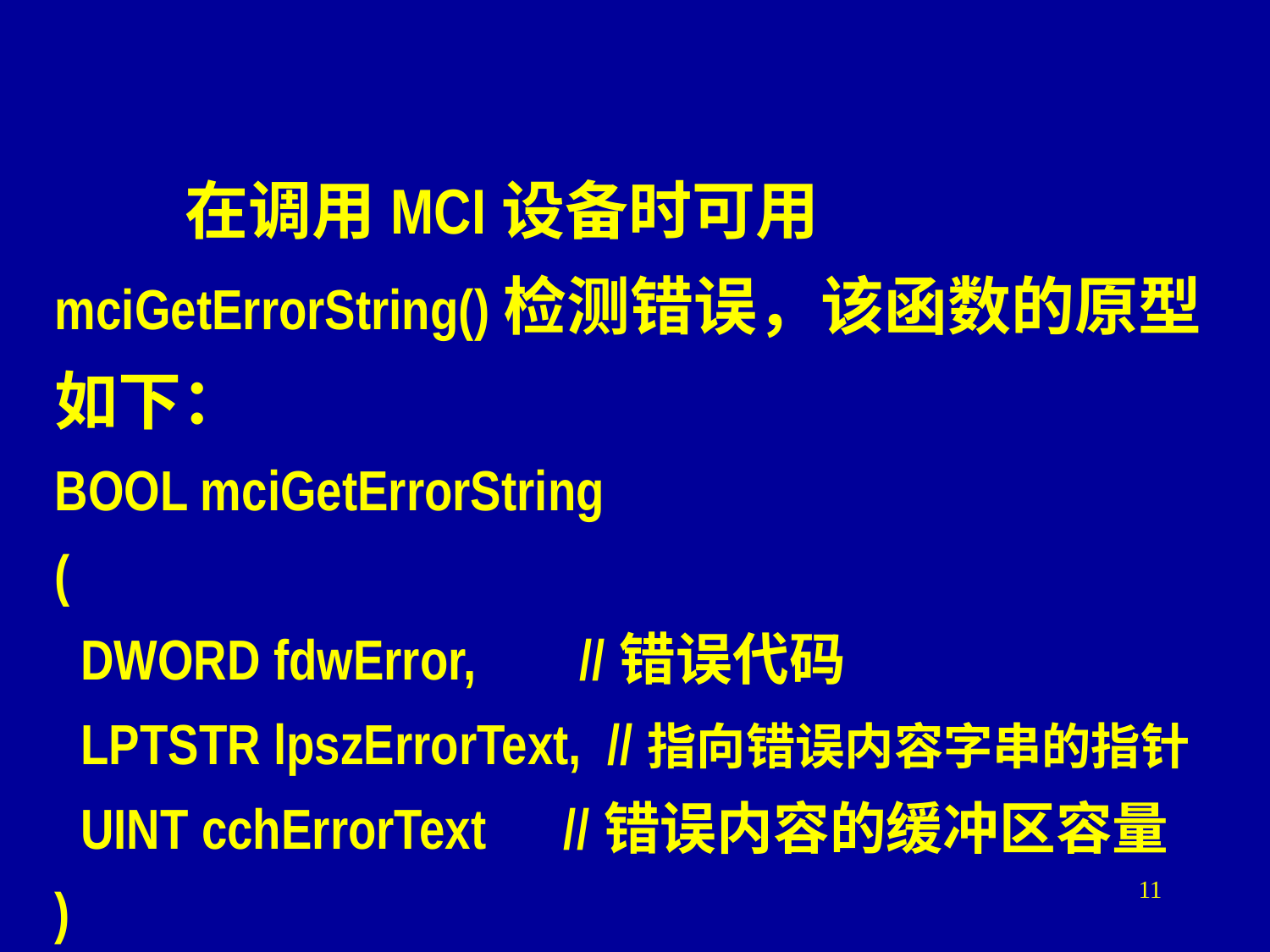

在调用MCI设备时可用mciGetErrorString()检测错误，该函数的原型如下：
BOOL mciGetErrorString
(
  DWORD fdwError,        //错误代码
  LPTSTR lpszErrorText,  //指向错误内容字串的指针
  UINT cchErrorText      //错误内容的缓冲区容量
)
11